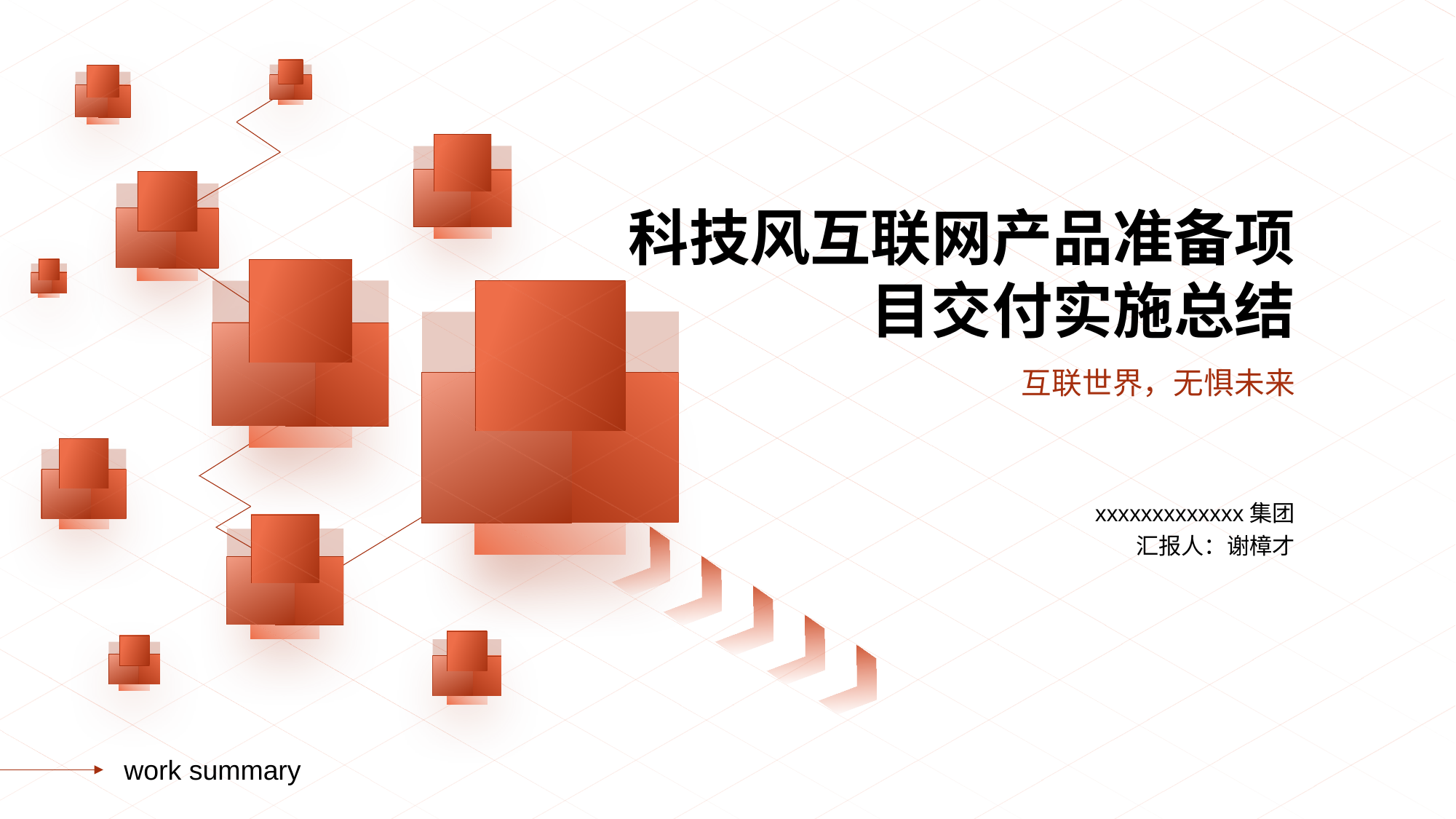

# 科技风互联网产品准备项目交付实施总结
互联世界，无惧未来
xxxxxxxxxxxxx集团
汇报人：谢樟才